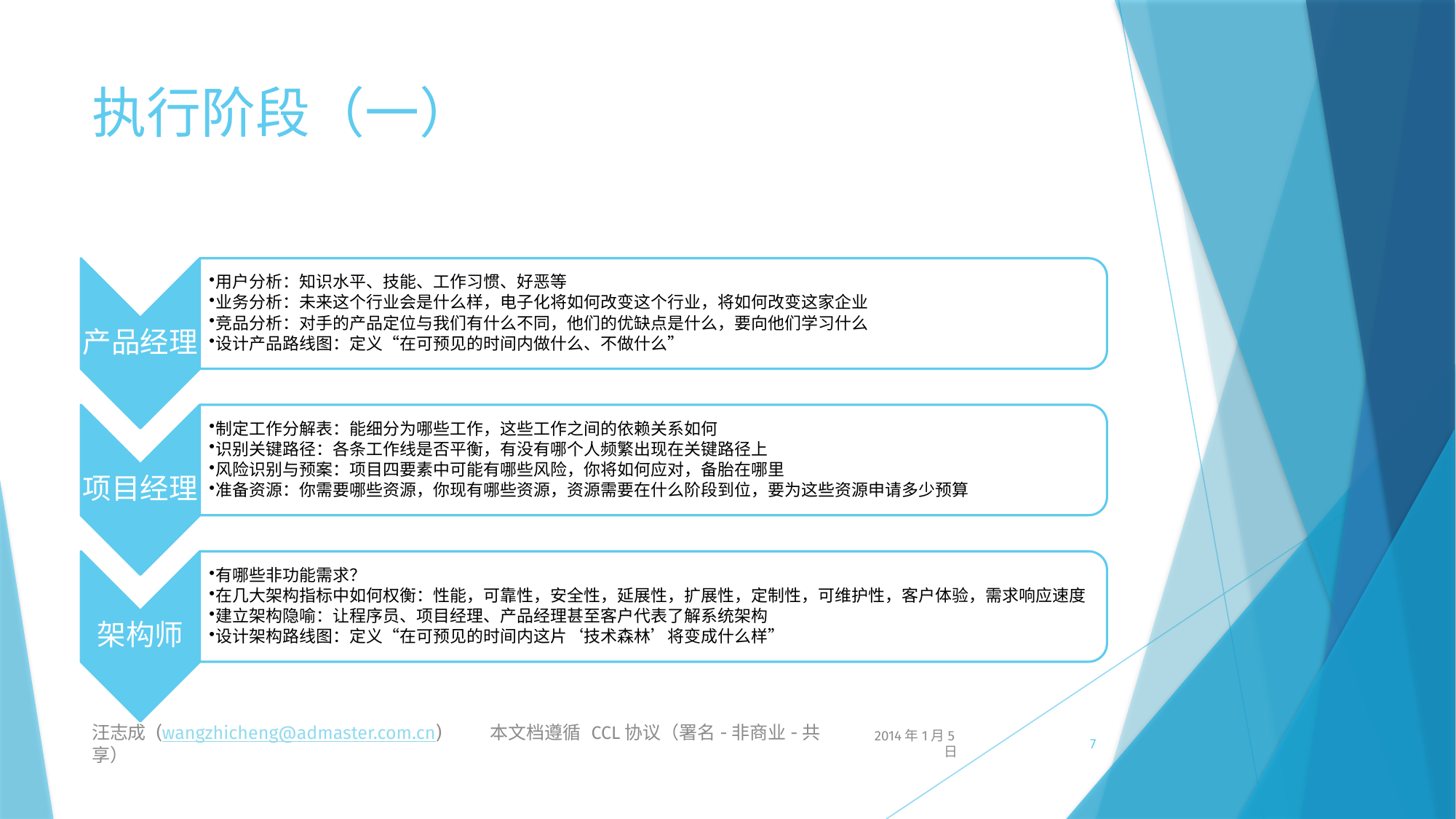

# 执行阶段（一）
产品经理
用户分析：知识水平、技能、工作习惯、好恶等
业务分析：未来这个行业会是什么样，电子化将如何改变这个行业，将如何改变这家企业
竞品分析：对手的产品定位与我们有什么不同，他们的优缺点是什么，要向他们学习什么
设计产品路线图：定义“在可预见的时间内做什么、不做什么”
项目经理
制定工作分解表：能细分为哪些工作，这些工作之间的依赖关系如何
识别关键路径：各条工作线是否平衡，有没有哪个人频繁出现在关键路径上
风险识别与预案：项目四要素中可能有哪些风险，你将如何应对，备胎在哪里
准备资源：你需要哪些资源，你现有哪些资源，资源需要在什么阶段到位，要为这些资源申请多少预算
架构师
有哪些非功能需求？
在几大架构指标中如何权衡：性能，可靠性，安全性，延展性，扩展性，定制性，可维护性，客户体验，需求响应速度
建立架构隐喻：让程序员、项目经理、产品经理甚至客户代表了解系统架构
设计架构路线图：定义“在可预见的时间内这片‘技术森林’将变成什么样”
汪志成 (wangzhicheng@admaster.com.cn)         本文档遵循 CCL协议（署名-非商业-共享）
2014年1月5日
7